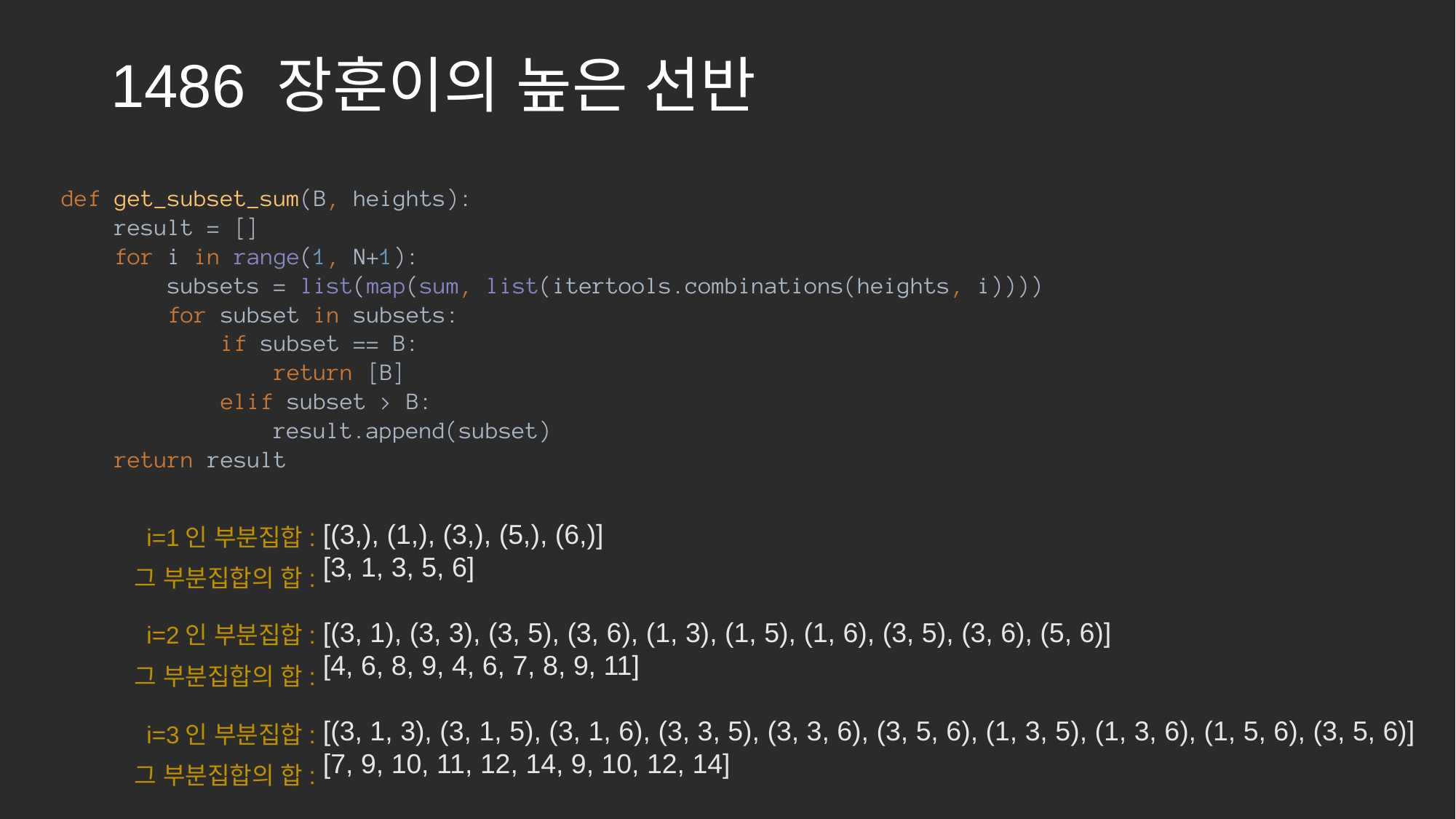

# 1486 장훈이의 높은 선반
def get_subset_sum(B, heights):
    result = []
    for i in range(1, N+1):
        subsets = list(map(sum, list(itertools.combinations(heights, i))))
        for subset in subsets:
            if subset == B:
                return [B]
            elif subset > B:
                result.append(subset)
    return result
[(3,), (1,), (3,), (5,), (6,)]
[3, 1, 3, 5, 6]

[(3, 1), (3, 3), (3, 5), (3, 6), (1, 3), (1, 5), (1, 6), (3, 5), (3, 6), (5, 6)]
[4, 6, 8, 9, 4, 6, 7, 8, 9, 11]

[(3, 1, 3), (3, 1, 5), (3, 1, 6), (3, 3, 5), (3, 3, 6), (3, 5, 6), (1, 3, 5), (1, 3, 6), (1, 5, 6), (3, 5, 6)]
[7, 9, 10, 11, 12, 14, 9, 10, 12, 14]
i=1인 부분집합:
그 부분집합의 합:
i=2인 부분집합:
그 부분집합의 합:
i=3인 부분집합:
그 부분집합의 합: